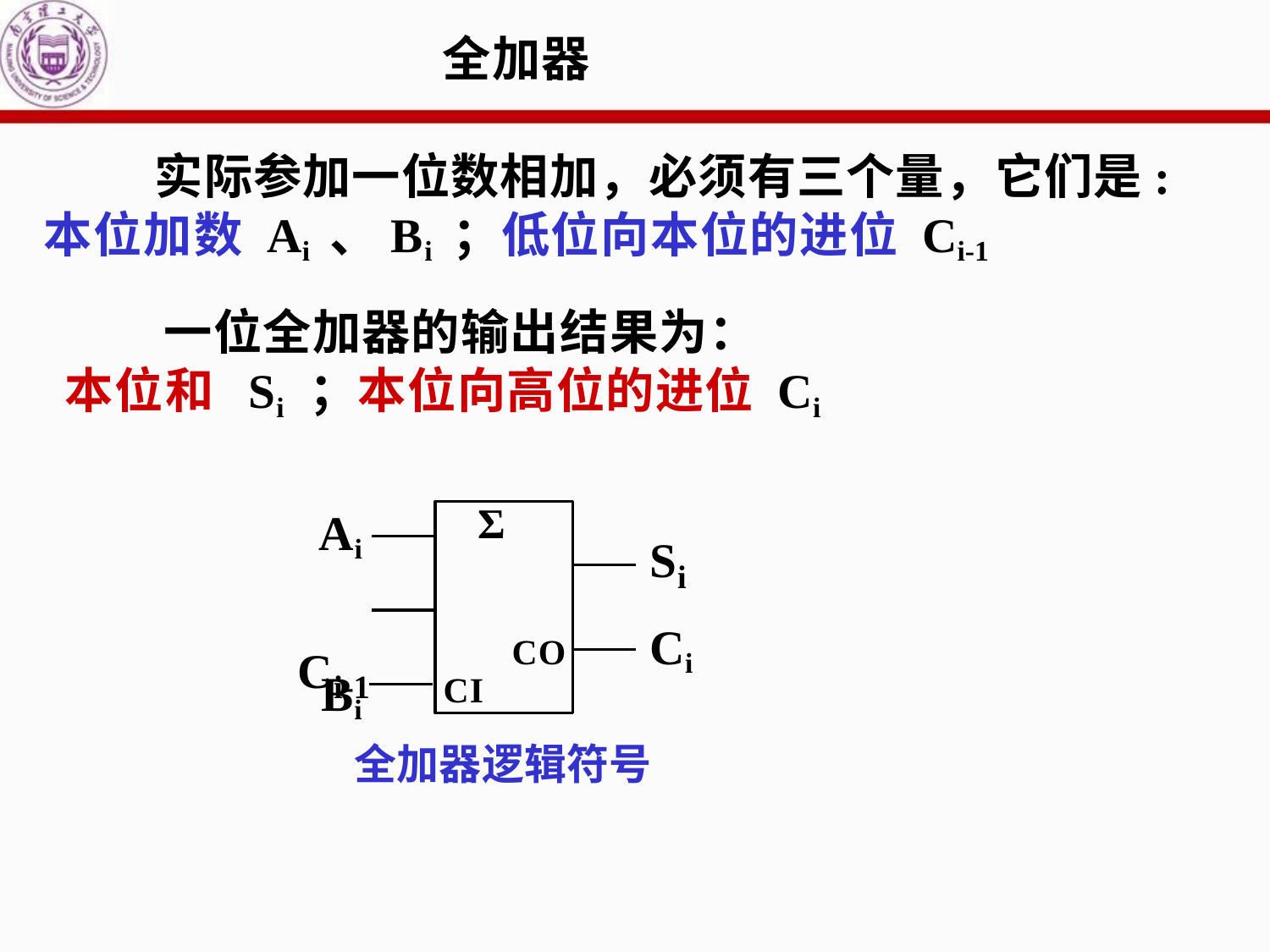

全加器
# 实际参加一位数相加，必须有三个量，它们是:
本位加数 Ai 、Bi ；低位向本位的进位 Ci-1
一位全加器的输出结果为：
本位和 Si ；本位向高位的进位 Ci
Ai  Bi
Σ

S

i

Ci
CO
C

i-1
CI

全加器逻辑符号